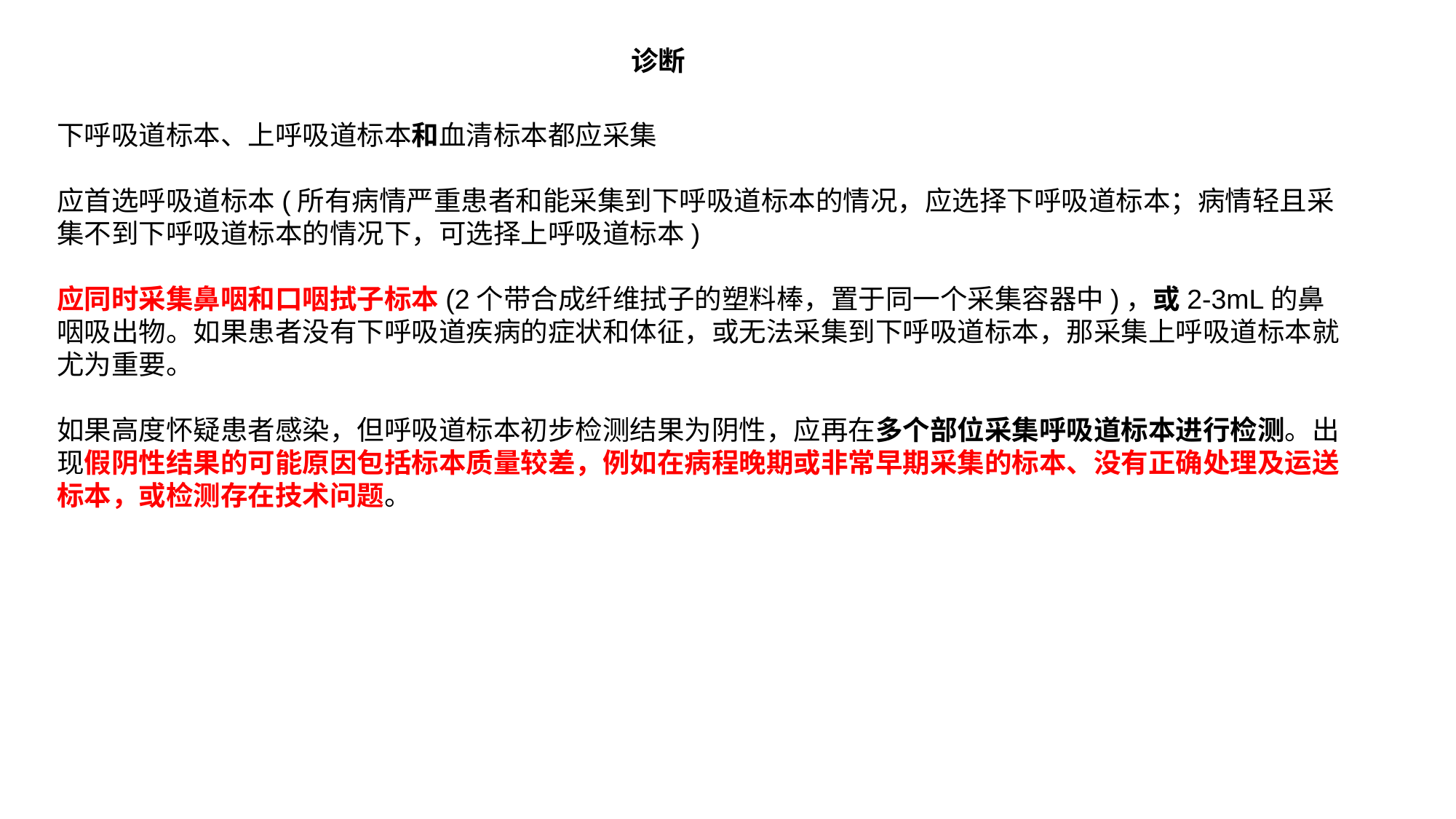

诊断
下呼吸道标本、上呼吸道标本和血清标本都应采集

应首选呼吸道标本(所有病情严重患者和能采集到下呼吸道标本的情况，应选择下呼吸道标本；病情轻且采集不到下呼吸道标本的情况下，可选择上呼吸道标本)

应同时采集鼻咽和口咽拭子标本(2个带合成纤维拭子的塑料棒，置于同一个采集容器中)，或2-3mL的鼻咽吸出物。如果患者没有下呼吸道疾病的症状和体征，或无法采集到下呼吸道标本，那采集上呼吸道标本就尤为重要。

如果高度怀疑患者感染，但呼吸道标本初步检测结果为阴性，应再在多个部位采集呼吸道标本进行检测。出现假阴性结果的可能原因包括标本质量较差，例如在病程晚期或非常早期采集的标本、没有正确处理及运送标本，或检测存在技术问题。